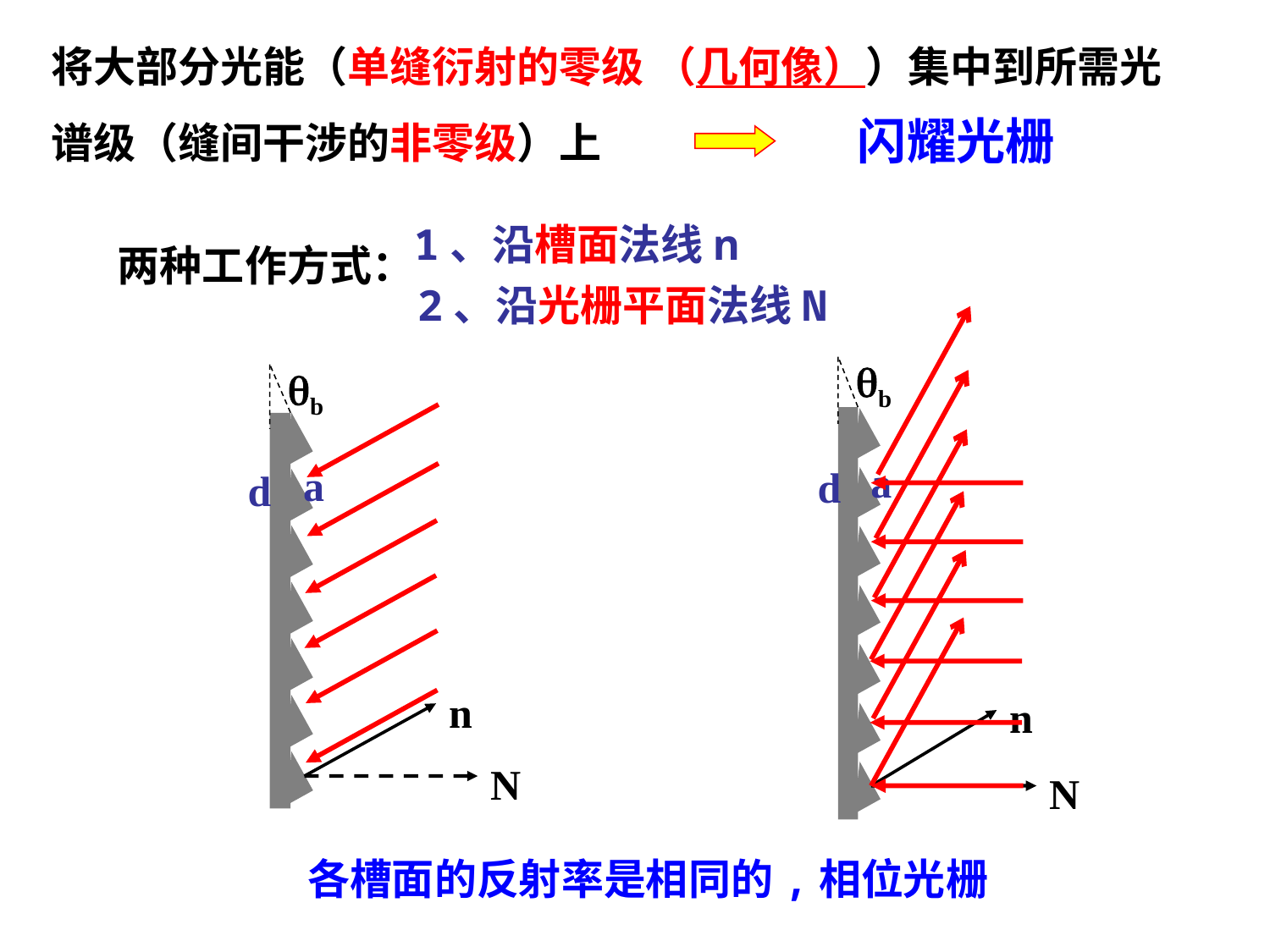

将大部分光能（单缝衍射的零级 （几何像））集中到所需光谱级（缝间干涉的非零级）上
闪耀光栅

1、沿槽面法线n
两种工作方式：
2、沿光栅平面法线N

θb

n

N

a
d

θb

n

N

a
d

各槽面的反射率是相同的,相位光栅